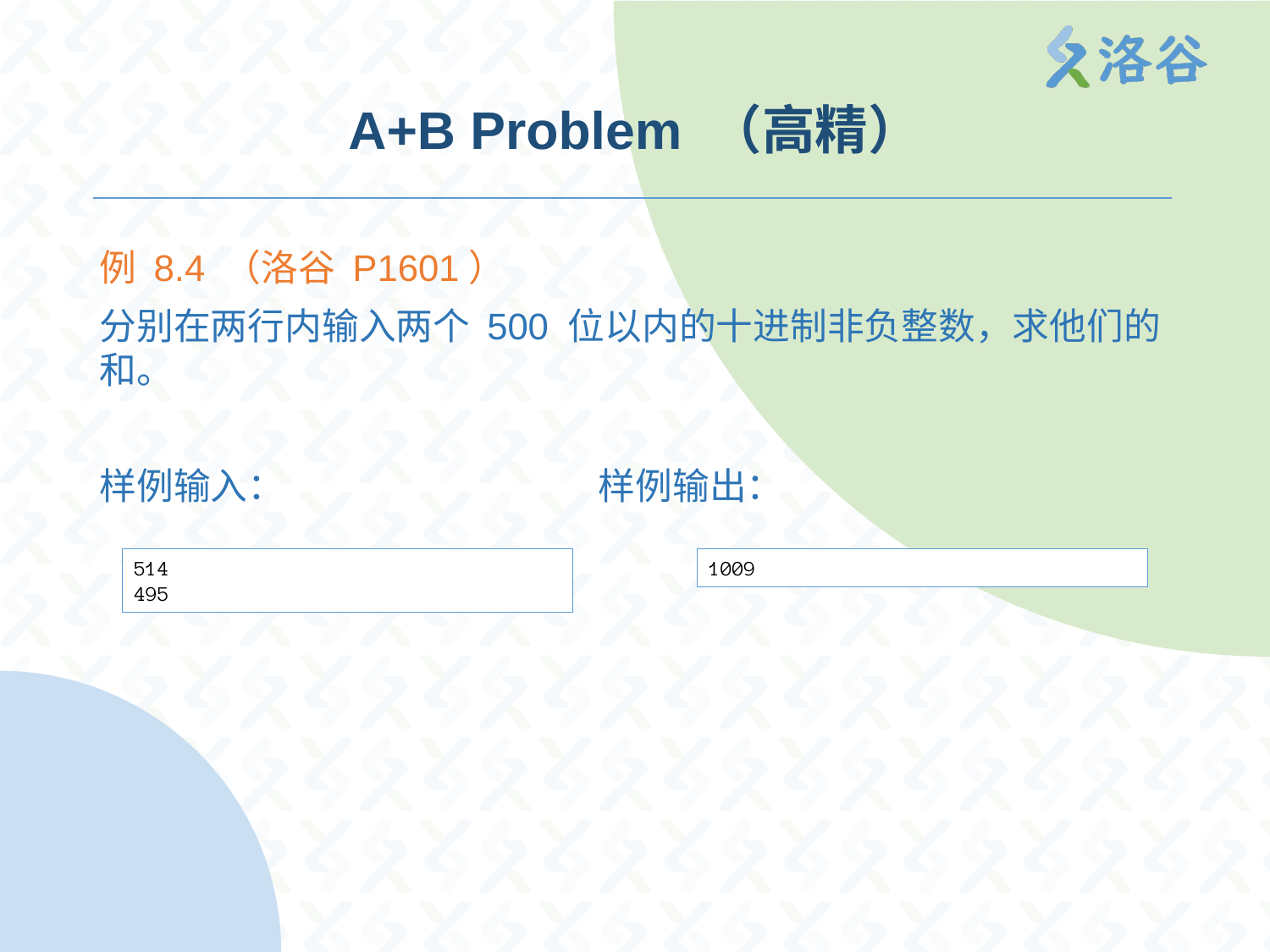

# A+B Problem （高精）
例 8.4 （洛谷 P1601）
分别在两行内输入两个 500 位以内的十进制非负整数，求他们的和。

样例输入：                                      样例输出：

514
495
1009